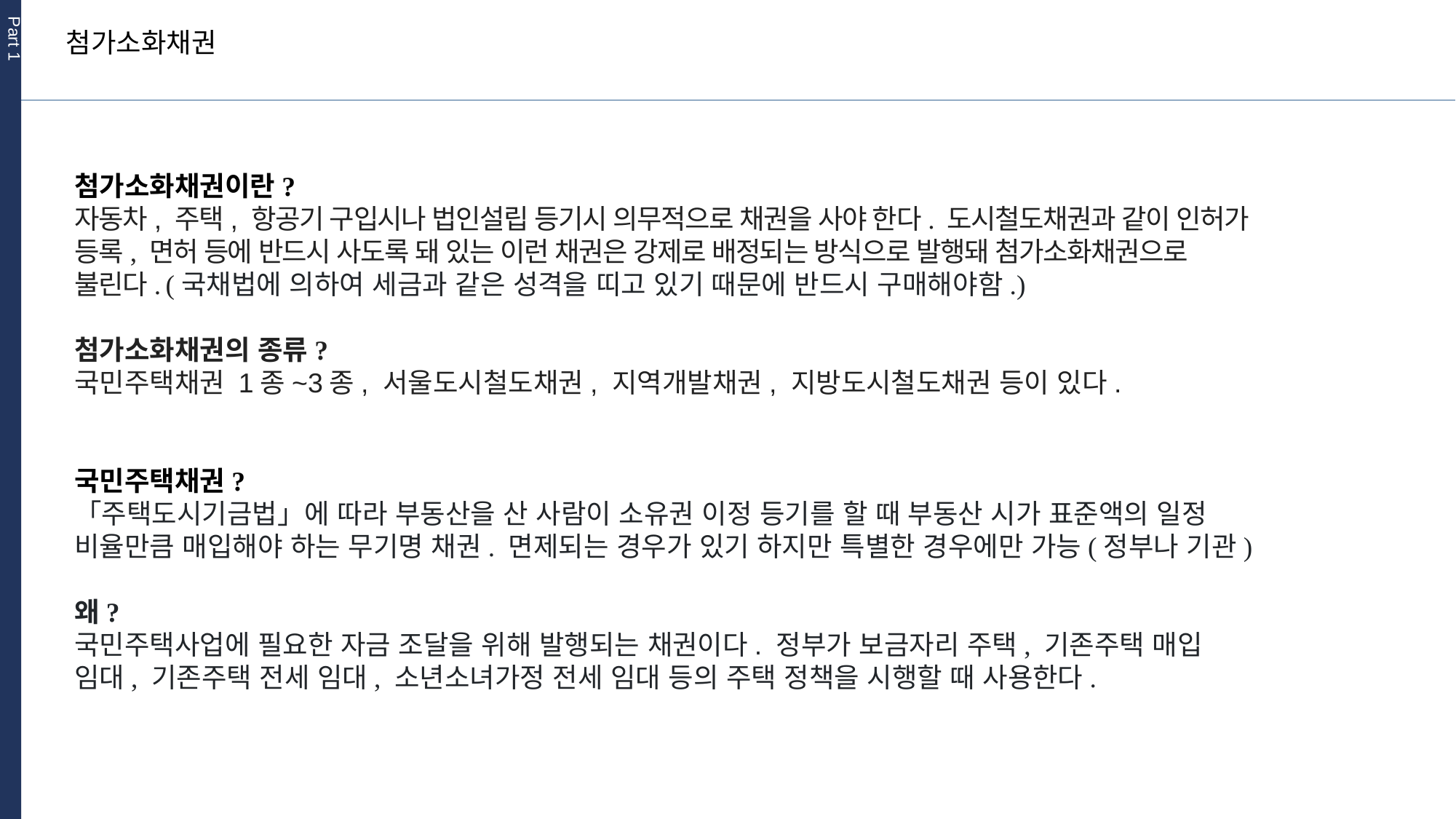

Part 1
첨가소화채권
첨가소화채권이란?
자동차, 주택, 항공기 구입시나 법인설립 등기시 의무적으로 채권을 사야 한다. 도시철도채권과 같이 인허가 등록, 면허 등에 반드시 사도록 돼 있는 이런 채권은 강제로 배정되는 방식으로 발행돼 첨가소화채권으로 불린다. (국채법에 의하여 세금과 같은 성격을 띠고 있기 때문에 반드시 구매해야함.)

첨가소화채권의 종류?
국민주택채권 1종~3종, 서울도시철도채권, 지역개발채권, 지방도시철도채권 등이 있다.

국민주택채권?
「주택도시기금법」에 따라 부동산을 산 사람이 소유권 이정 등기를 할 때 부동산 시가 표준액의 일정 비율만큼 매입해야 하는 무기명 채권. 면제되는 경우가 있기 하지만 특별한 경우에만 가능(정부나 기관)

왜?
국민주택사업에 필요한 자금 조달을 위해 발행되는 채권이다. 정부가 보금자리 주택, 기존주택 매입 임대, 기존주택 전세 임대, 소년소녀가정 전세 임대 등의 주택 정책을 시행할 때 사용한다.